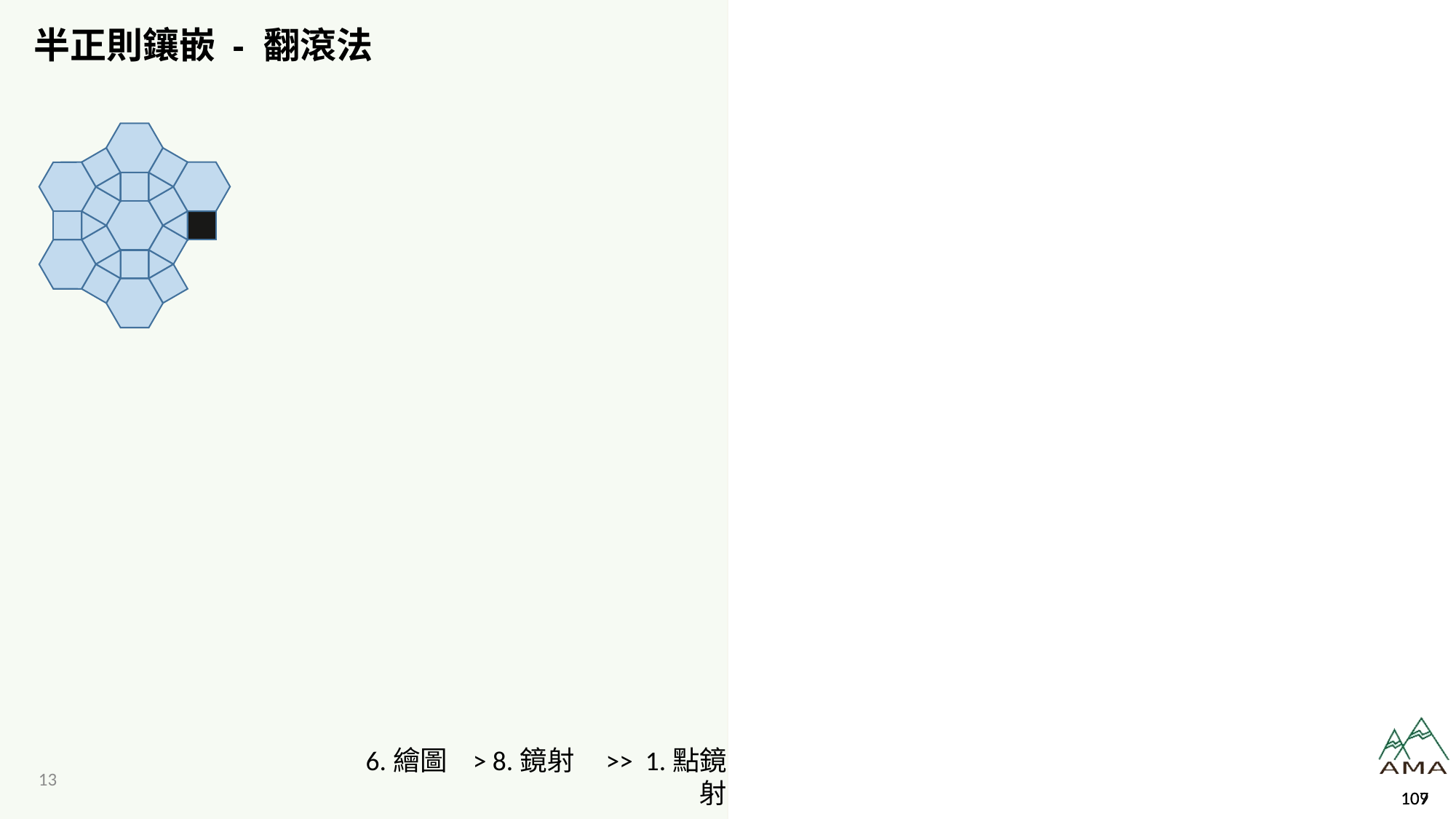

# 半正則鑲嵌 - 翻滾法

6.繪圖   > 8.鏡射    >>  1.點鏡射
107
109